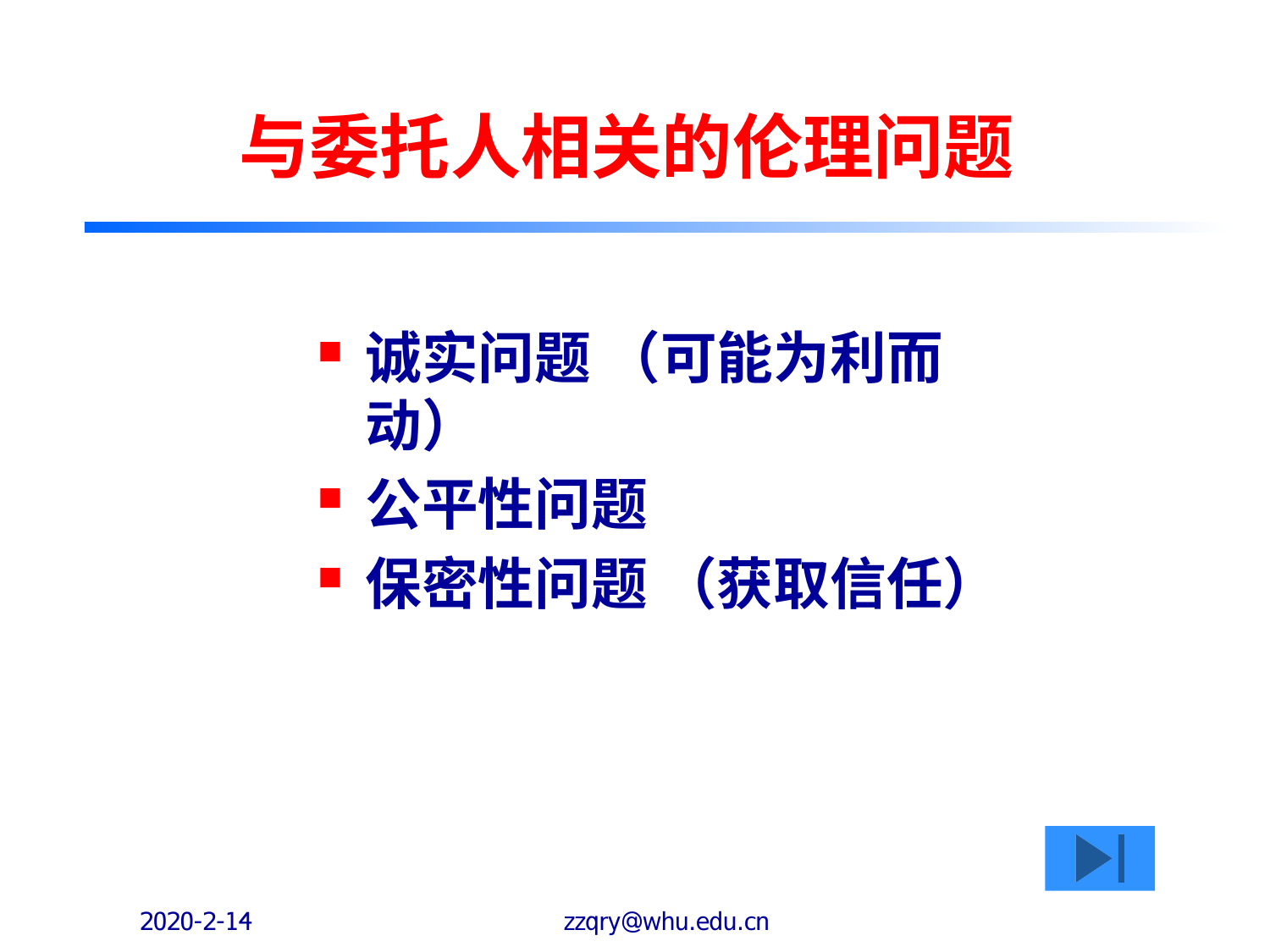

# 与委托人相关的伦理问题
诚实问题 （可能为利而动）
公平性问题
保密性问题 （获取信任）

2020-2-14
zzqry@whu.edu.cn